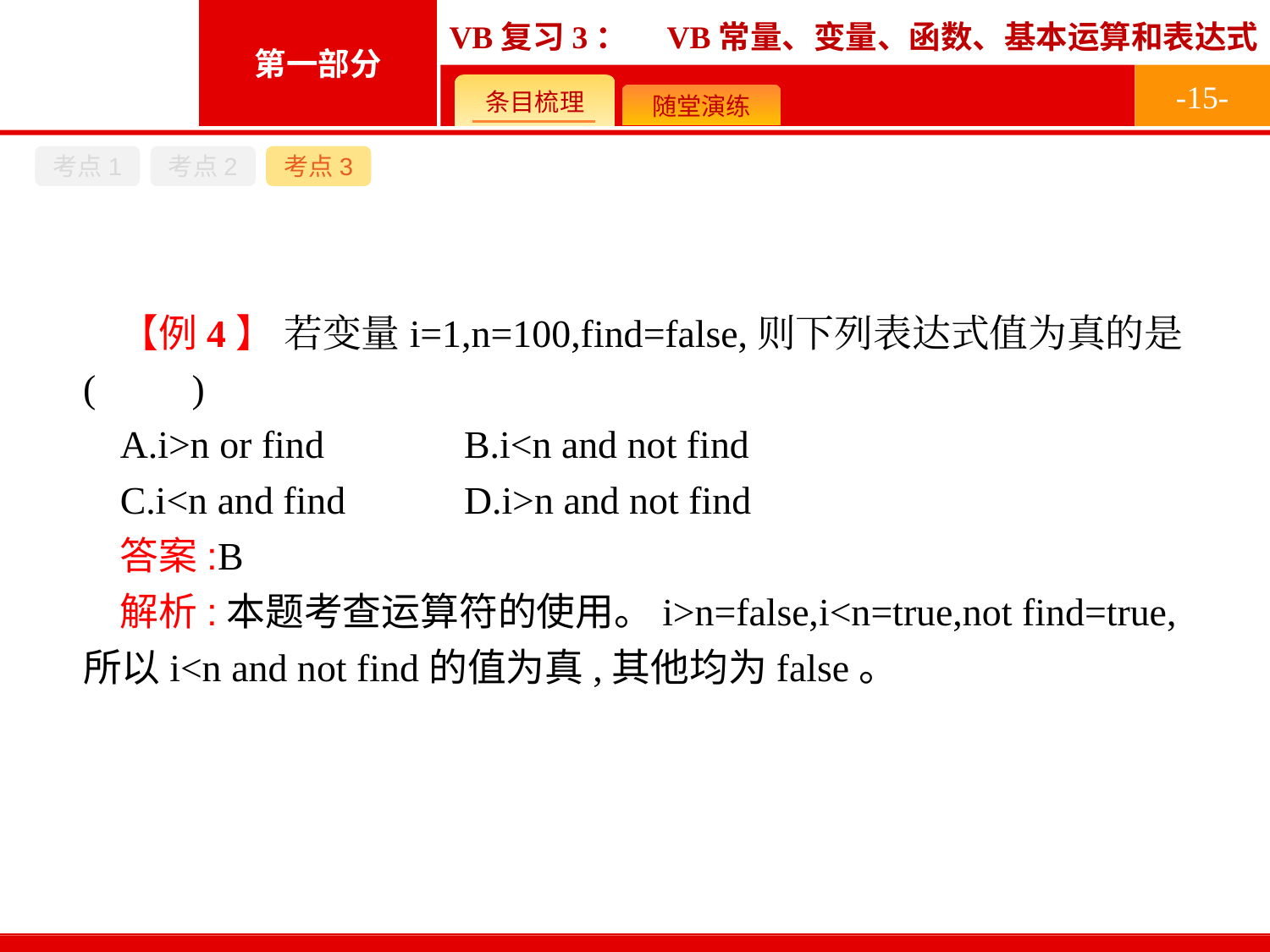

-15-
考点1
考点2
考点3
【例4】 若变量i=1,n=100,find=false,则下列表达式值为真的是(　　)
A.i>n or find		B.i<n and not find
C.i<n and find	D.i>n and not find
答案:B
解析:本题考查运算符的使用。i>n=false,i<n=true,not find=true,所以i<n and not find的值为真,其他均为false。